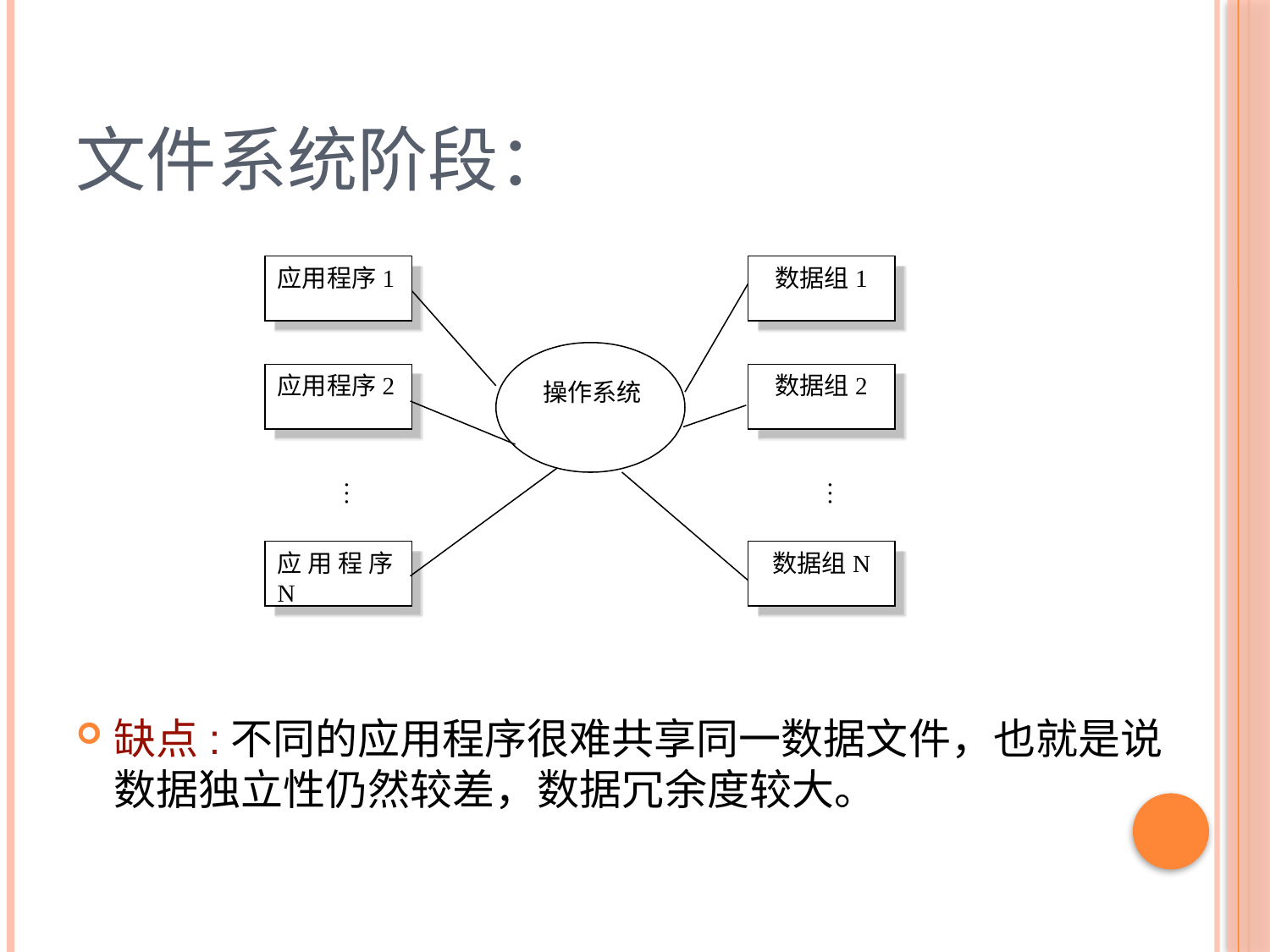

# 文件系统阶段：
应用程序1
数据组1

操作系统
应用程序2
数据组2

···
···

应用程序N
数据组N
缺点:不同的应用程序很难共享同一数据文件，也就是说   数据独立性仍然较差，数据冗余度较大。